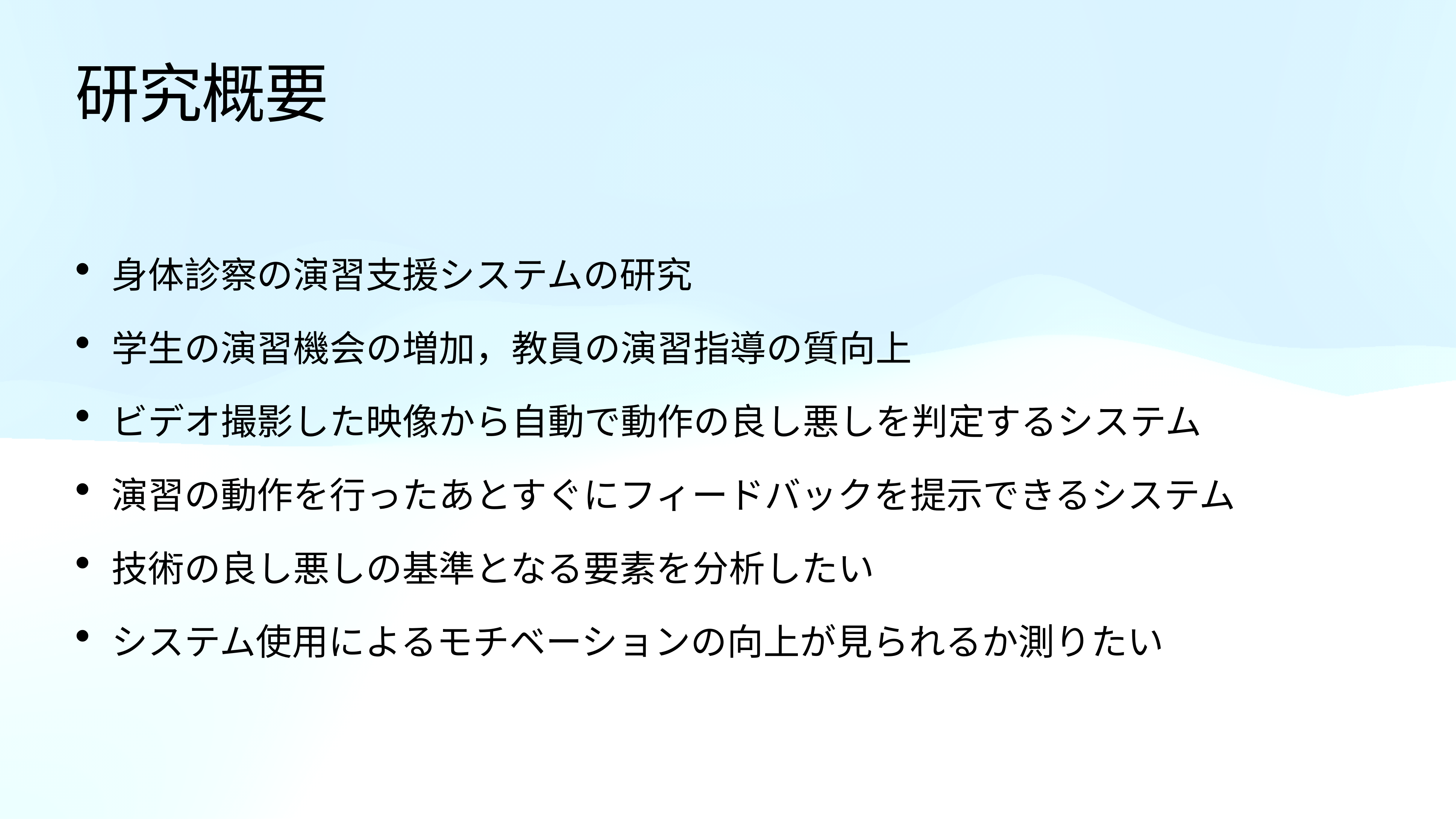

# 研究概要

身体診察の演習支援システムの研究
学生の演習機会の増加，教員の演習指導の質向上
ビデオ撮影した映像から自動で動作の良し悪しを判定するシステム
演習の動作を行ったあとすぐにフィードバックを提示できるシステム
技術の良し悪しの基準となる要素を分析したい
システム使用によるモチベーションの向上が見られるか測りたい